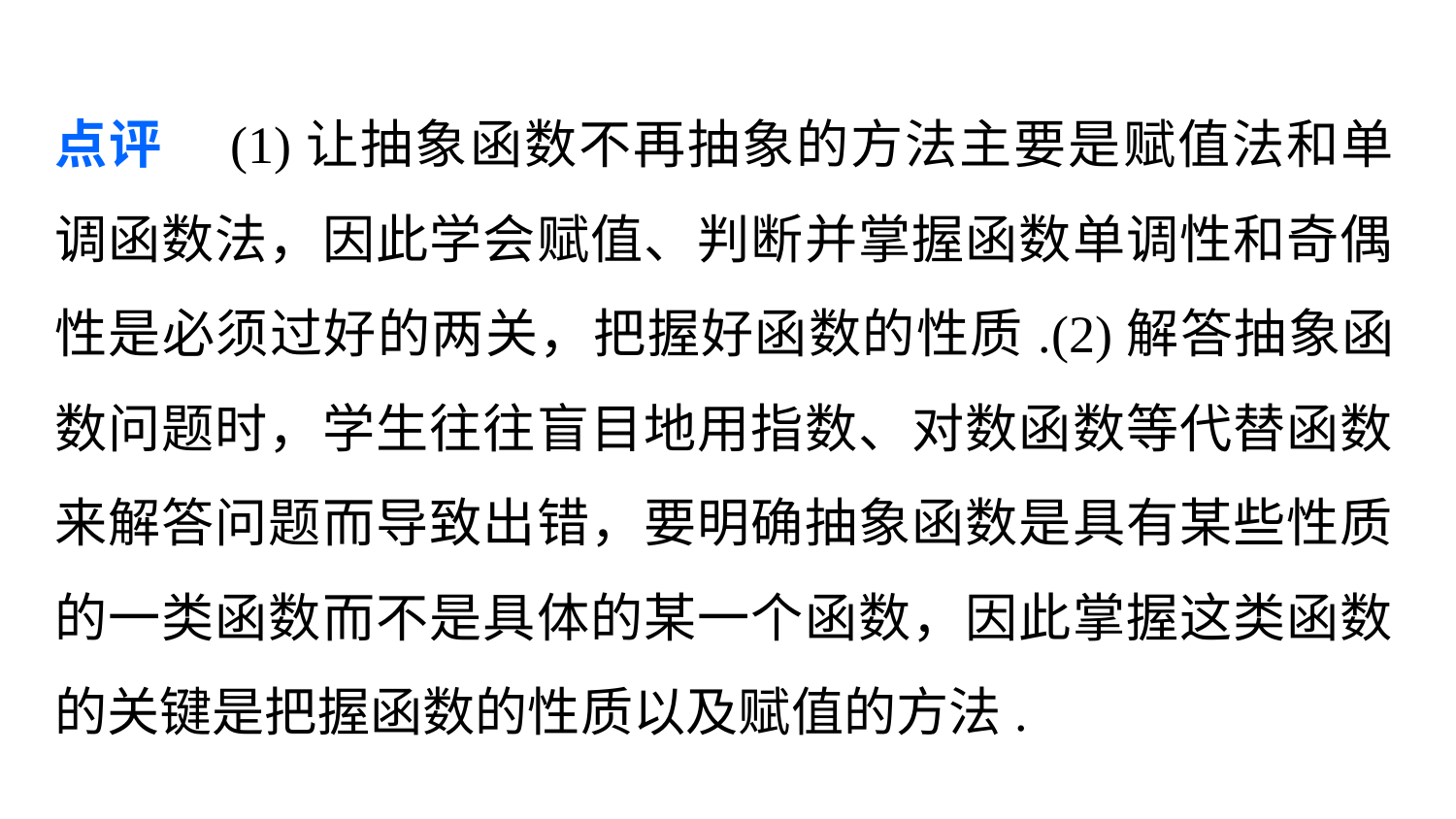

点评　(1)让抽象函数不再抽象的方法主要是赋值法和单调函数法，因此学会赋值、判断并掌握函数单调性和奇偶性是必须过好的两关，把握好函数的性质.(2)解答抽象函数问题时，学生往往盲目地用指数、对数函数等代替函数来解答问题而导致出错，要明确抽象函数是具有某些性质的一类函数而不是具体的某一个函数，因此掌握这类函数的关键是把握函数的性质以及赋值的方法.